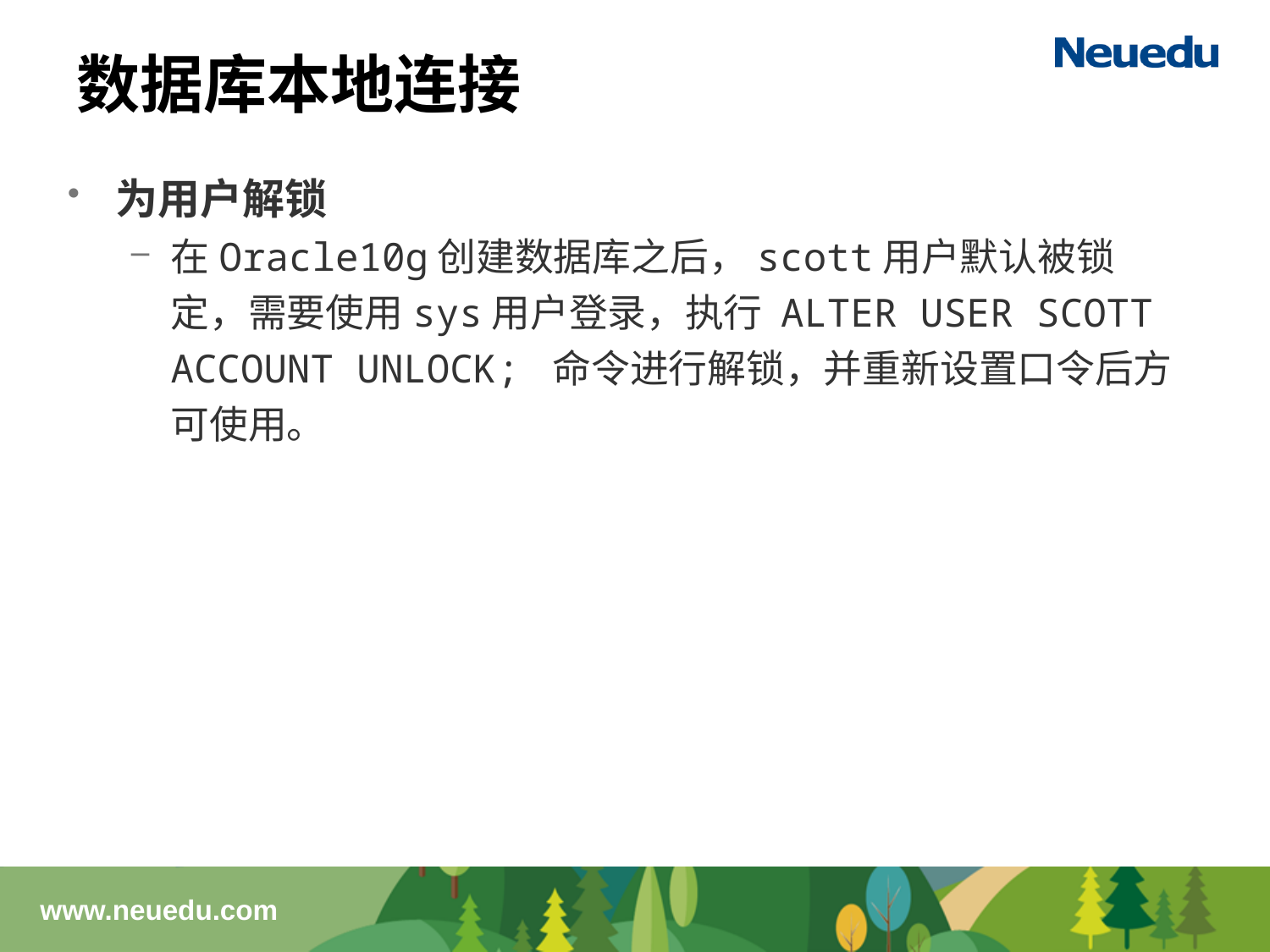

# 数据库本地连接
为用户解锁
在Oracle10g创建数据库之后，scott用户默认被锁定，需要使用sys用户登录，执行 ALTER USER SCOTT ACCOUNT UNLOCK; 命令进行解锁，并重新设置口令后方可使用。